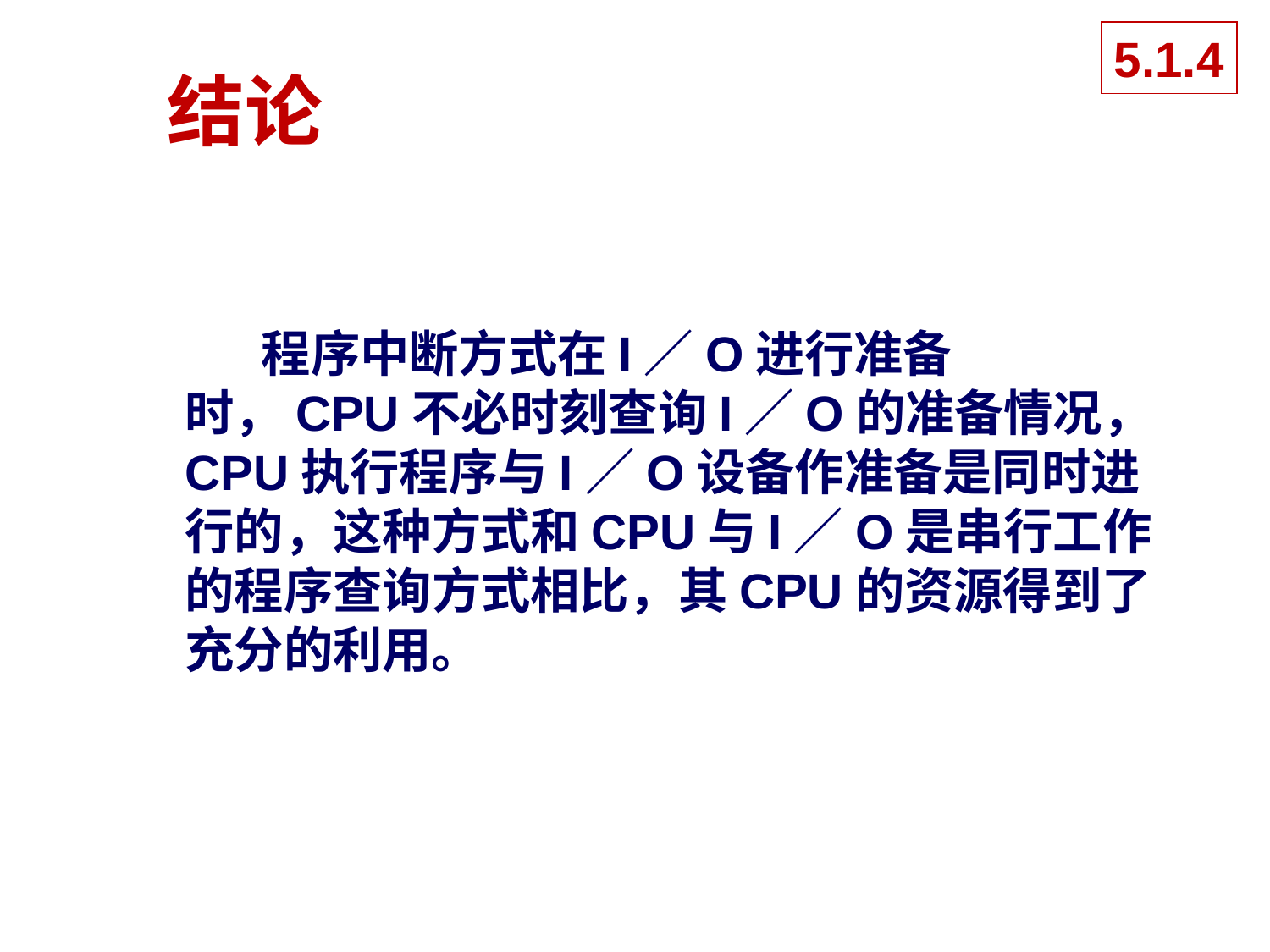

5.1.4
# 结论
          程序中断方式在I／O进行准备时，CPU不必时刻查询I／O的准备情况，CPU执行程序与I／O设备作准备是同时进行的，这种方式和CPU与I／O是串行工作的程序查询方式相比，其CPU的资源得到了充分的利用。